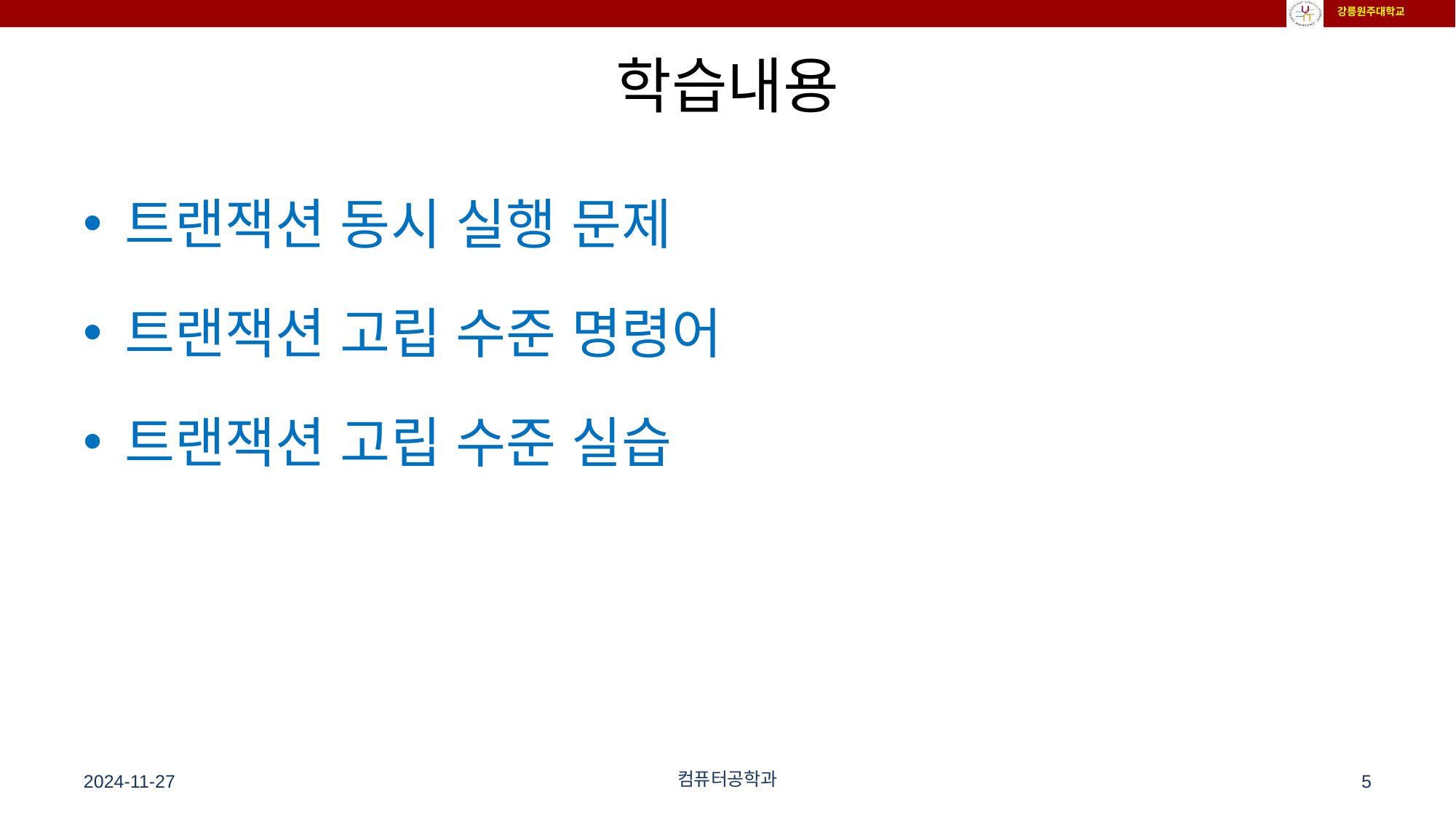

# 학습내용
트랜잭션 동시 실행 문제
트랜잭션 고립 수준 명령어
트랜잭션 고립 수준 실습
2024-11-27
컴퓨터공학과
5